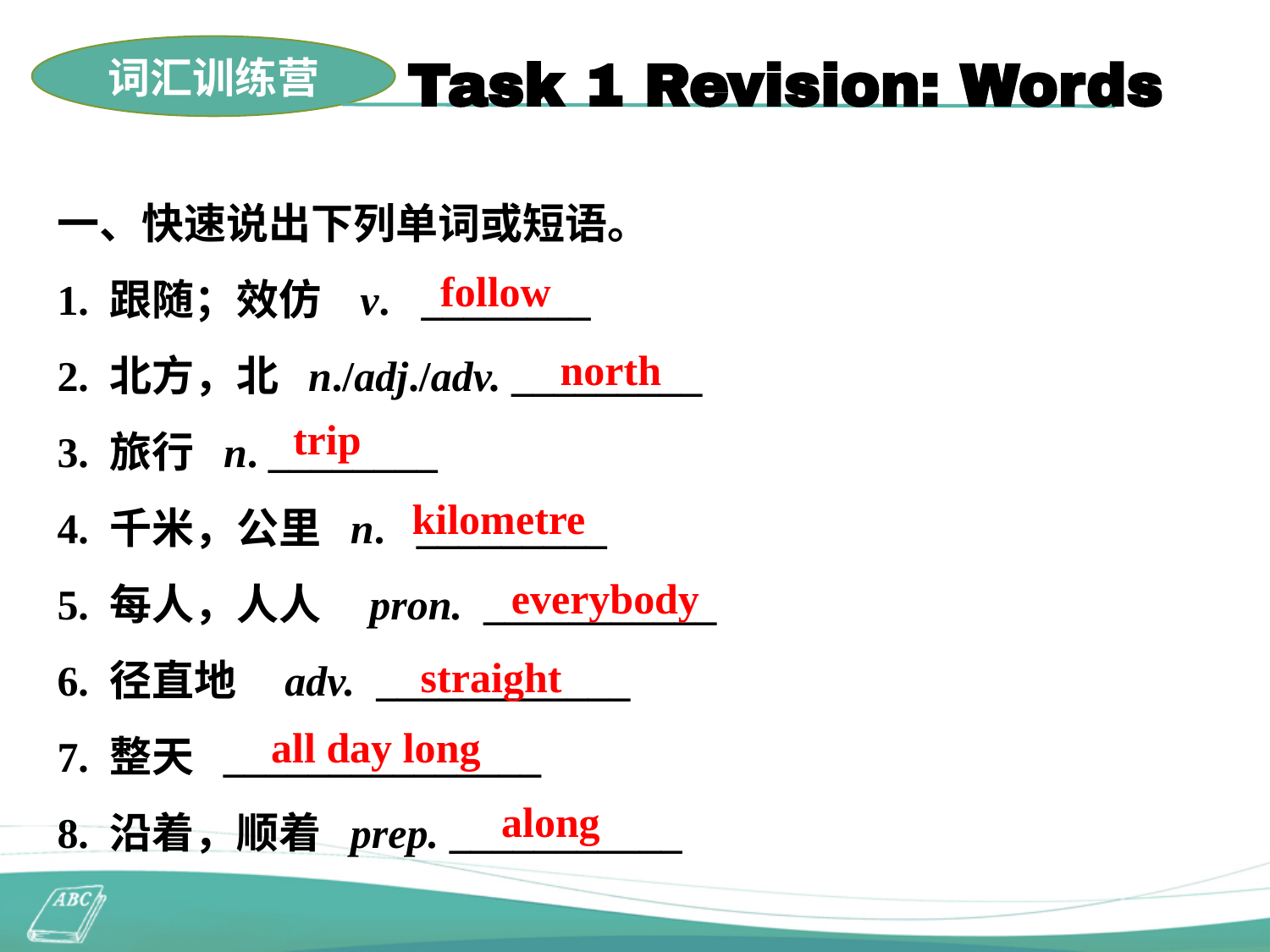

Task 1 Revision: Words
词汇训练营
一、快速说出下列单词或短语。
1. 跟随；效仿   v.   ________
2. 北方，北  n./adj./adv. _________
3. 旅行  n. ________
4. 千米，公里  n.   _________
5. 每人，人人    pron.  ___________
6. 径直地    adv.  ____________
7. 整天  _______________
8. 沿着，顺着  prep. ___________
  follow
   north
    trip
    kilometre
    everybody
  straight
 all day long
    along